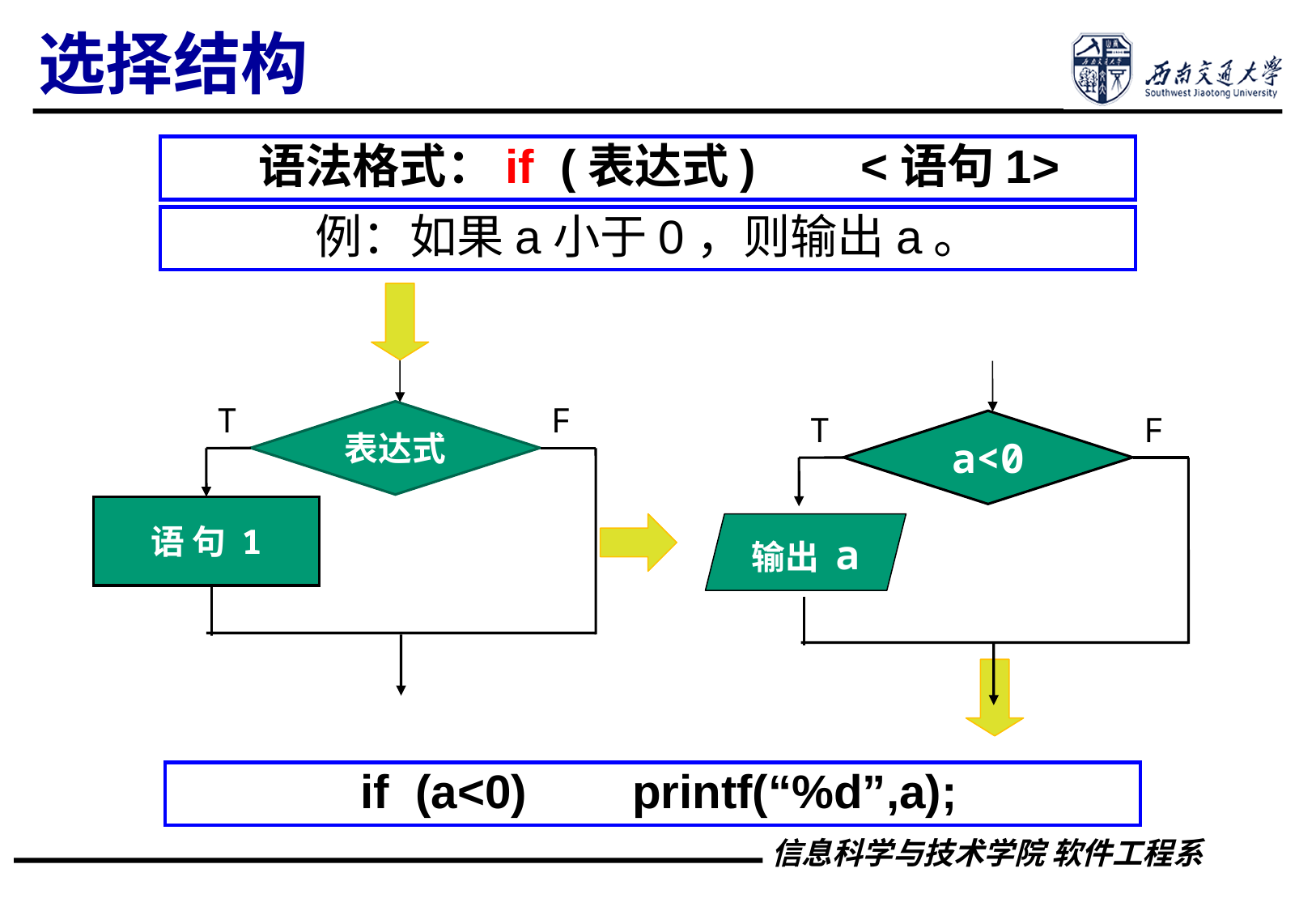

选择结构
 语法格式：if  (表达式)        <语句1>
例：如果a小于0，则输出a。

T
F
表达式

语 句 1

T
F

T
F
a<0

T
F
输出 a

 if  (a<0)        printf(“%d”,a);